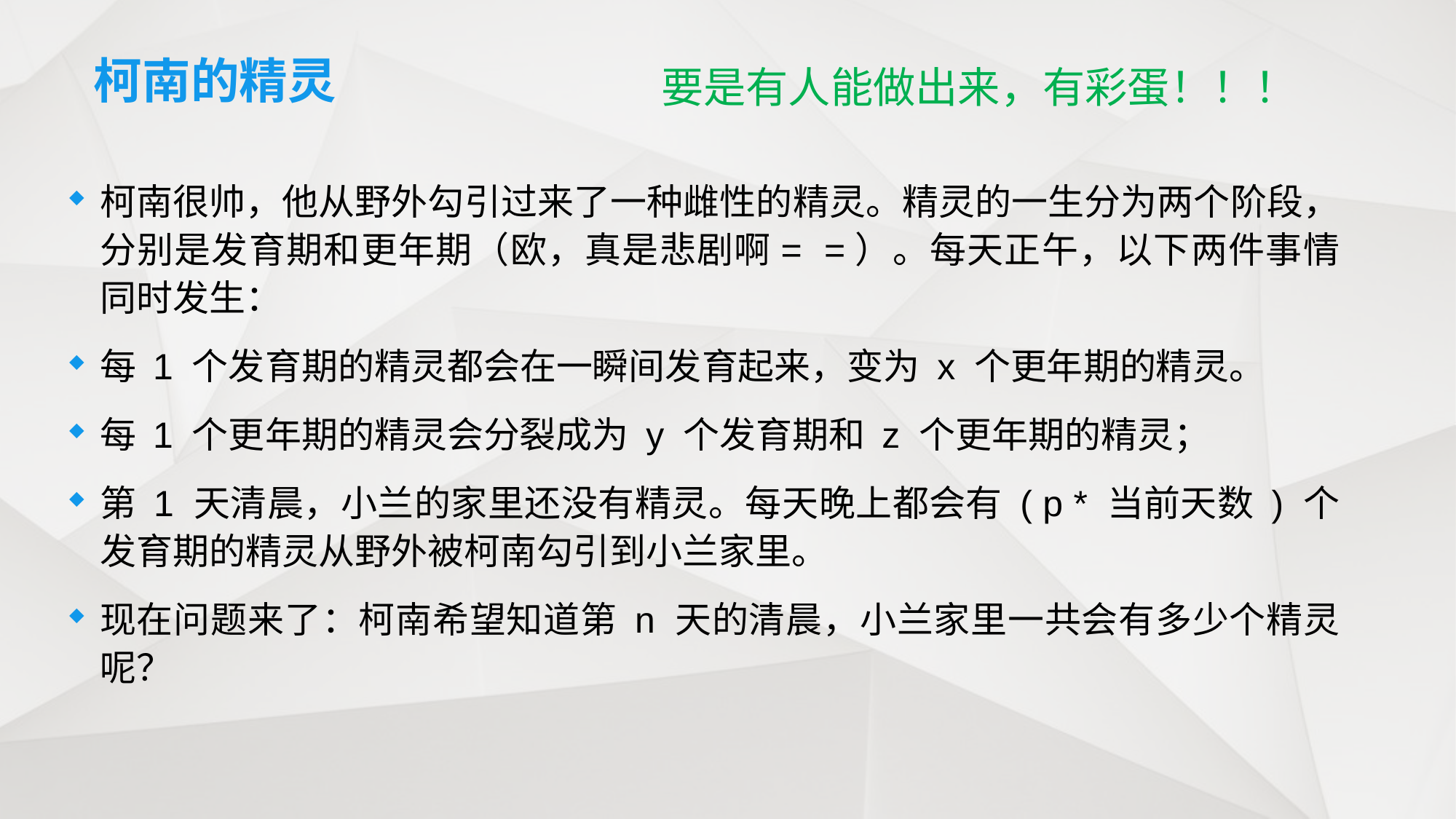

# 柯南的精灵
要是有人能做出来，有彩蛋！！！
柯南很帅，他从野外勾引过来了一种雌性的精灵。精灵的一生分为两个阶段，分别是发育期和更年期（欧，真是悲剧啊=  =）。每天正午，以下两件事情同时发生：
每 1 个发育期的精灵都会在一瞬间发育起来，变为 x 个更年期的精灵。
每 1 个更年期的精灵会分裂成为 y 个发育期和 z 个更年期的精灵；
第 1 天清晨，小兰的家里还没有精灵。每天晚上都会有 ( p * 当前天数 ) 个发育期的精灵从野外被柯南勾引到小兰家里。
现在问题来了：柯南希望知道第 n 天的清晨，小兰家里一共会有多少个精灵呢？